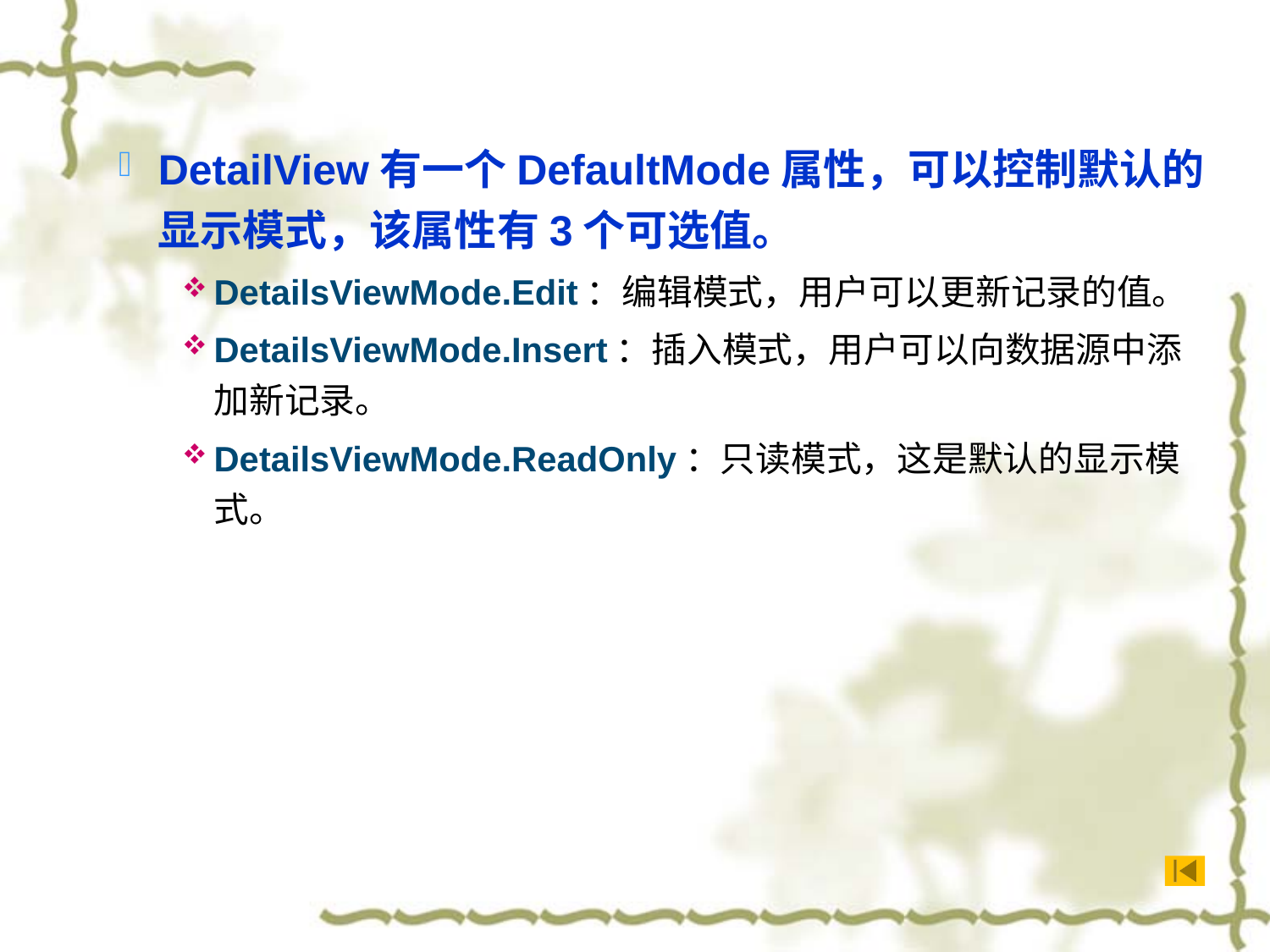

DetailView有一个DefaultMode属性，可以控制默认的显示模式，该属性有3个可选值。
DetailsViewMode.Edit：编辑模式，用户可以更新记录的值。
DetailsViewMode.Insert：插入模式，用户可以向数据源中添加新记录。
DetailsViewMode.ReadOnly：只读模式，这是默认的显示模式。